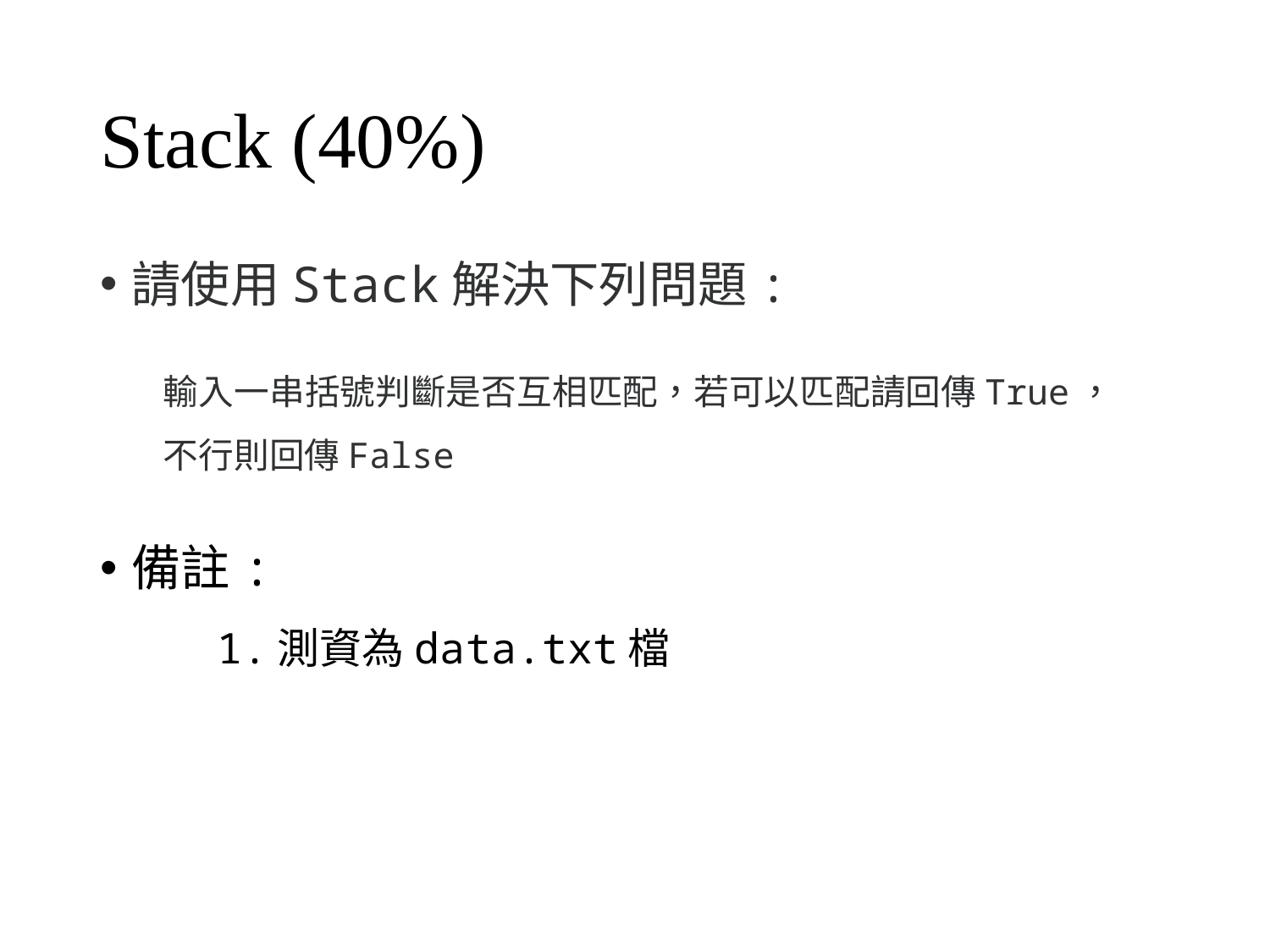

# Stack (40%)
請使用Stack解決下列問題:

備註:

輸入一串括號判斷是否互相匹配，若可以匹配請回傳True，不行則回傳False
1.測資為data.txt檔